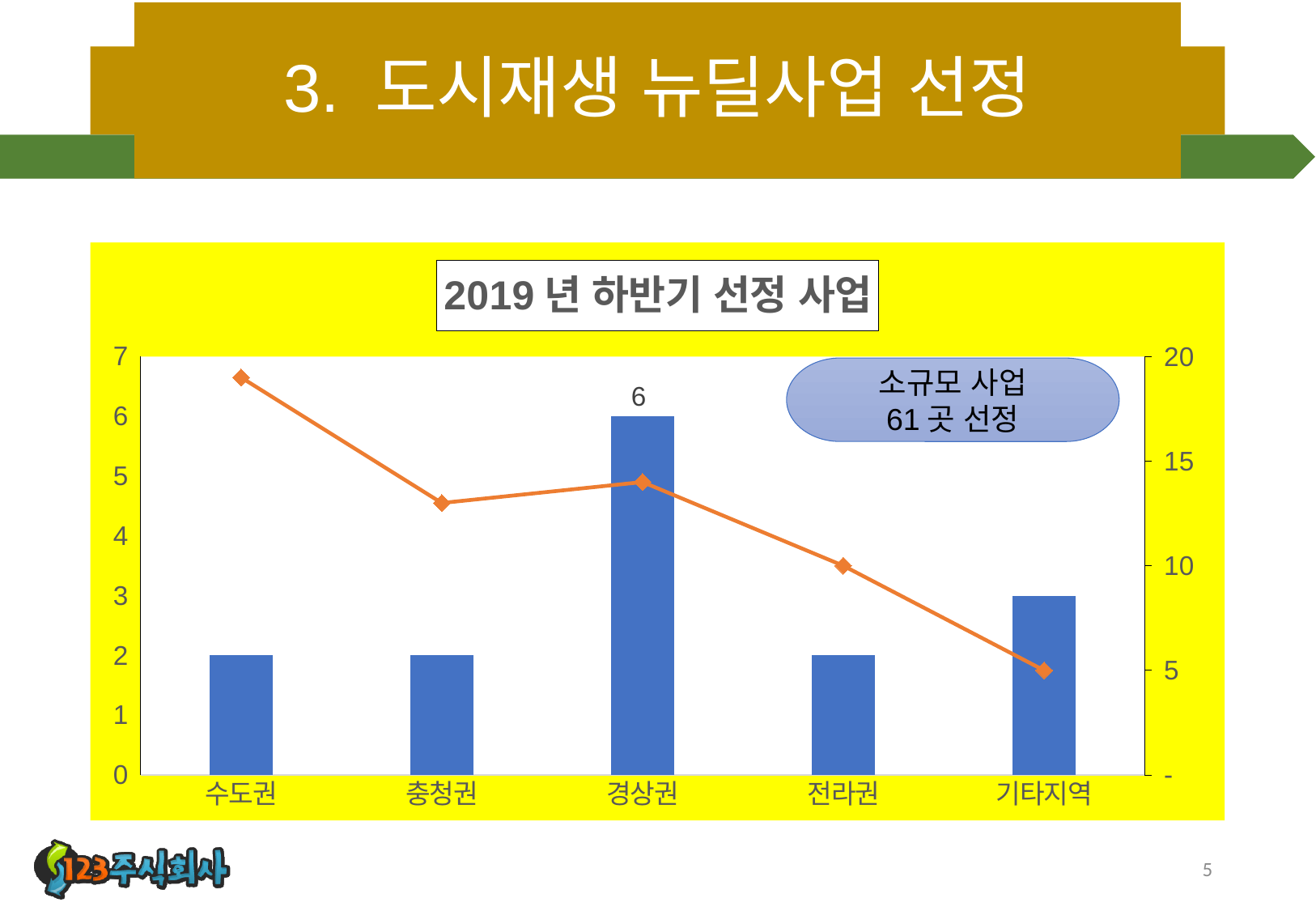

# 3. 도시재생 뉴딜사업 선정

### Chart: 2019년 하반기 선정 사업

| Category | 중/대규모 | 소규모 |
|---|---|---|
| 수도권 | 2.0 | 19.0 |
| 충청권 | 2.0 | 13.0 |
| 경상권 | 6.0 | 14.0 |
| 전라권 | 2.0 | 10.0 |
| 기타지역 | 3.0 | 5.0 |
소규모 사업
61곳 선정
5